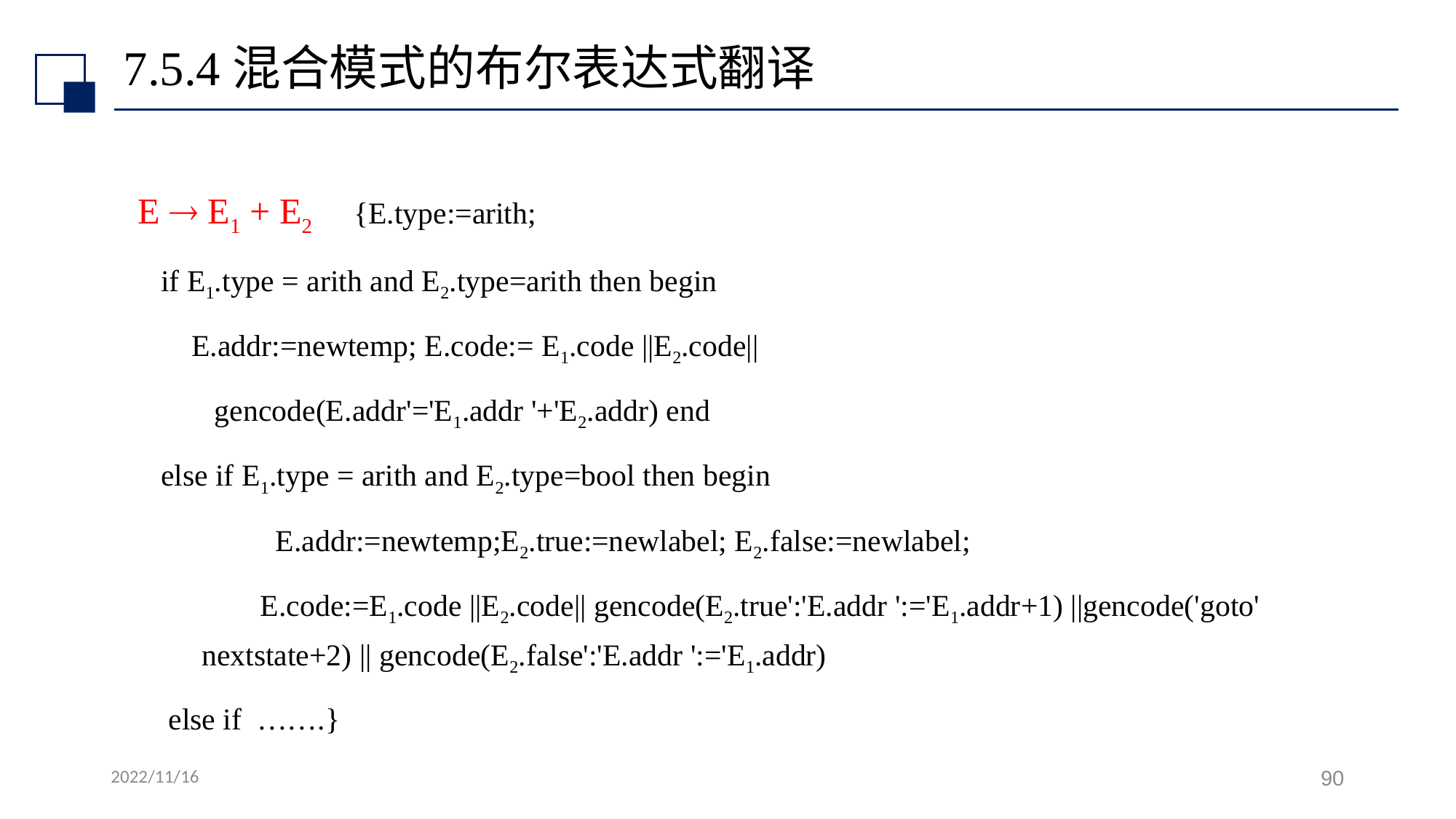

# 7.5.4混合模式的布尔表达式翻译
E → E1 + E2       {E.type:=arith;
   if E1.type = arith and E2.type=arith then begin
       E.addr:=newtemp; E.code:= E1.code ||E2.code||
          gencode(E.addr'='E1.addr '+'E2.addr) end
   else if E1.type = arith and E2.type=bool then begin
                  E.addr:=newtemp;E2.true:=newlabel; E2.false:=newlabel;
                E.code:=E1.code ||E2.code|| gencode(E2.true':'E.addr ':='E1.addr+1) ||gencode('goto' nextstate+2) || gencode(E2.false':'E.addr ':='E1.addr)
    else if  …….}
2022/11/16
90